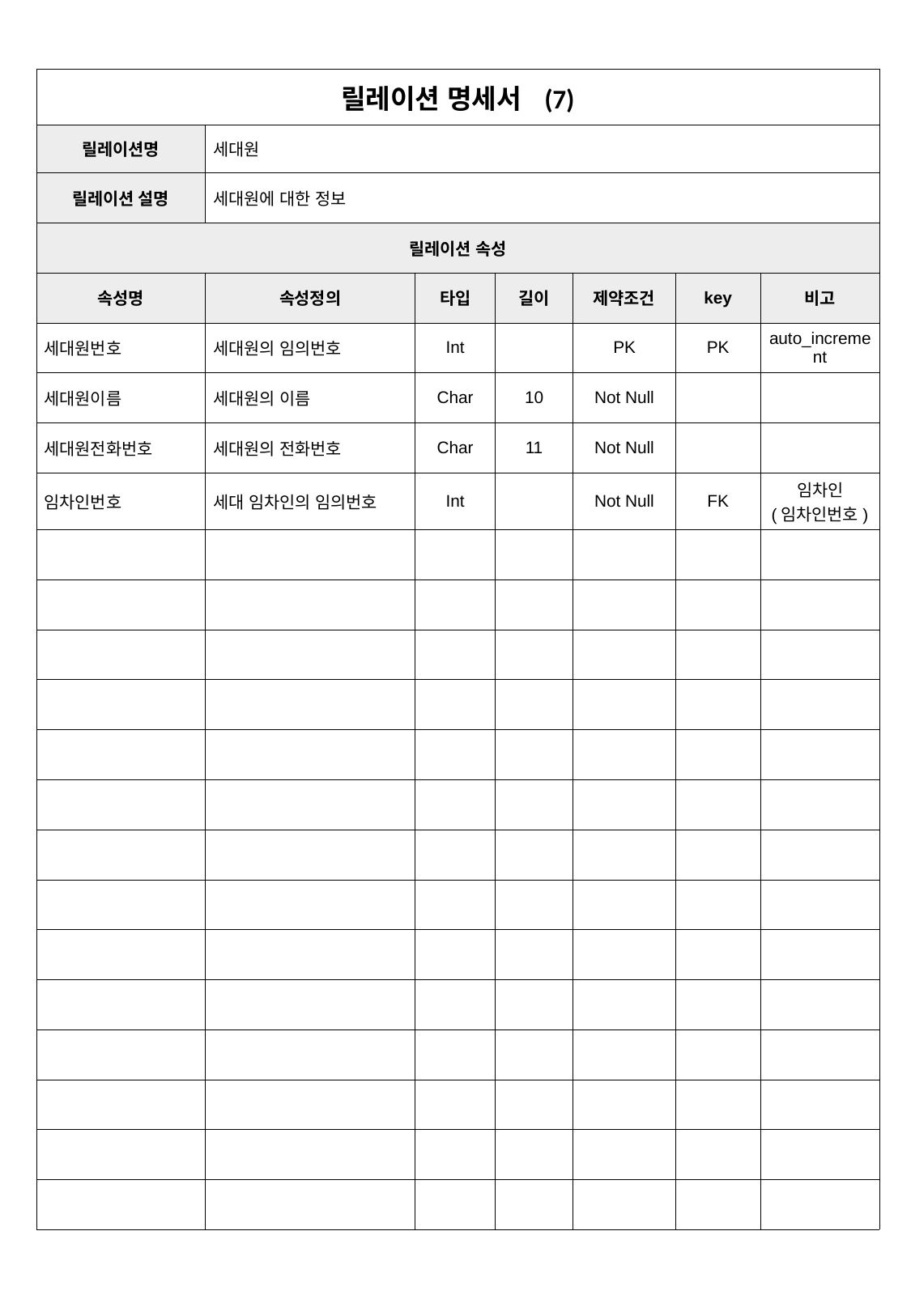

| 릴레이션 명세서 (7) |  |  |  |  |  |  |
| --- | --- | --- | --- | --- | --- | --- |
| 릴레이션명 | 세대원 |  |  |  |  |  |
| 릴레이션 설명 | 세대원에 대한 정보 |  |  |  |  |  |
| 릴레이션 속성 |  |  |  |  |  |  |
| 속성명 | 속성정의 | 타입 | 길이 | 제약조건 | key | 비고 |
| 세대원번호 | 세대원의 임의번호 | Int |  | PK | PK | auto\_increment |
| 세대원이름 | 세대원의 이름 | Char | 10 | Not Null |  |  |
| 세대원전화번호 | 세대원의 전화번호 | Char | 11 | Not Null |  |  |
| 임차인번호 | 세대 임차인의 임의번호 | Int |  | Not Null | FK | 임차인 (임차인번호) |
|  |  |  |  |  |  |  |
|  |  |  |  |  |  |  |
|  |  |  |  |  |  |  |
|  |  |  |  |  |  |  |
|  |  |  |  |  |  |  |
|  |  |  |  |  |  |  |
|  |  |  |  |  |  |  |
|  |  |  |  |  |  |  |
|  |  |  |  |  |  |  |
|  |  |  |  |  |  |  |
|  |  |  |  |  |  |  |
|  |  |  |  |  |  |  |
|  |  |  |  |  |  |  |
|  |  |  |  |  |  |  |